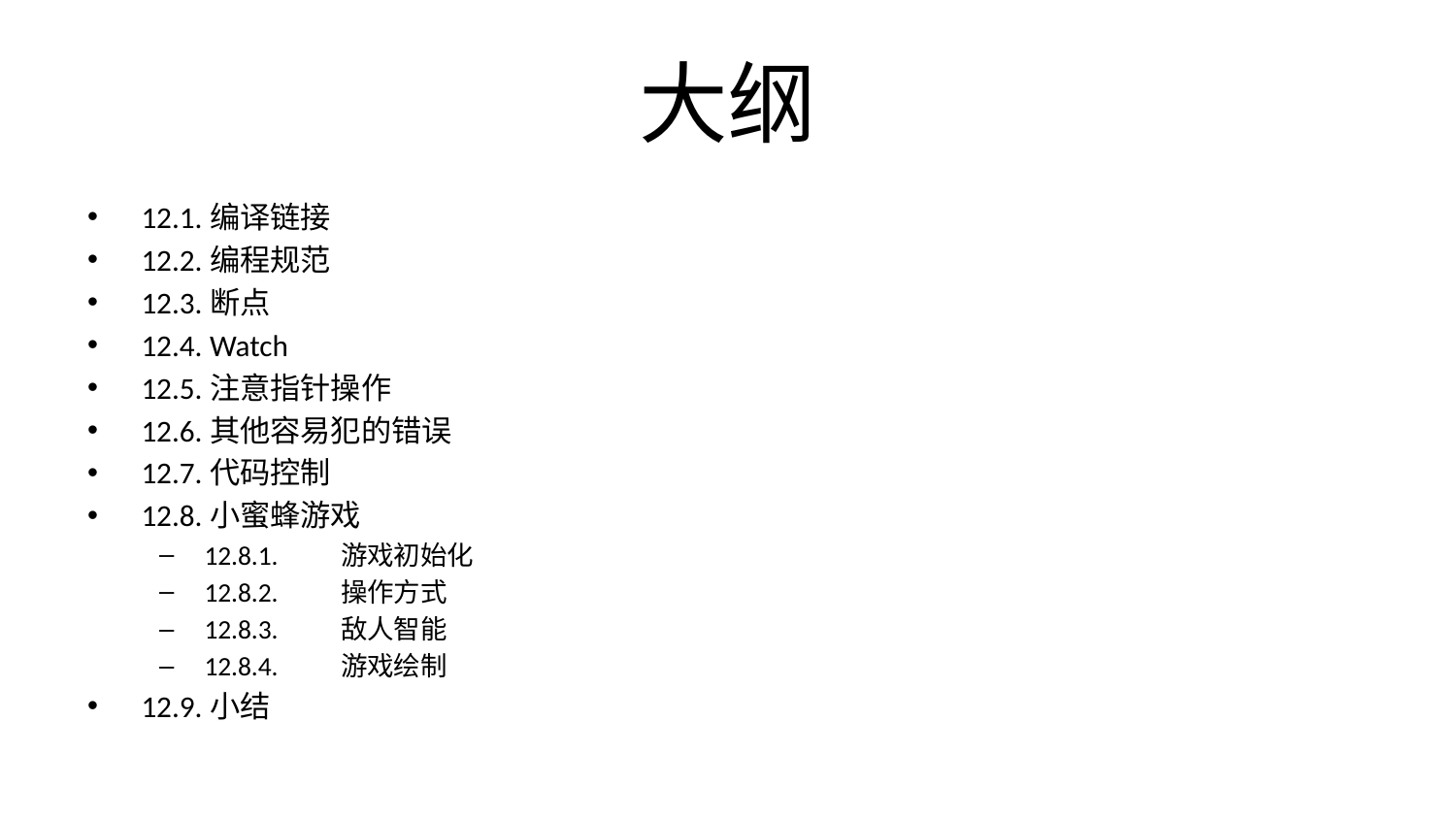

# 大纲
12.1.	编译链接
12.2.	编程规范
12.3.	断点
12.4.	Watch
12.5.	注意指针操作
12.6.	其他容易犯的错误
12.7.	代码控制
12.8.	小蜜蜂游戏
12.8.1.	游戏初始化
12.8.2.	操作方式
12.8.3.	敌人智能
12.8.4.	游戏绘制
12.9.	小结